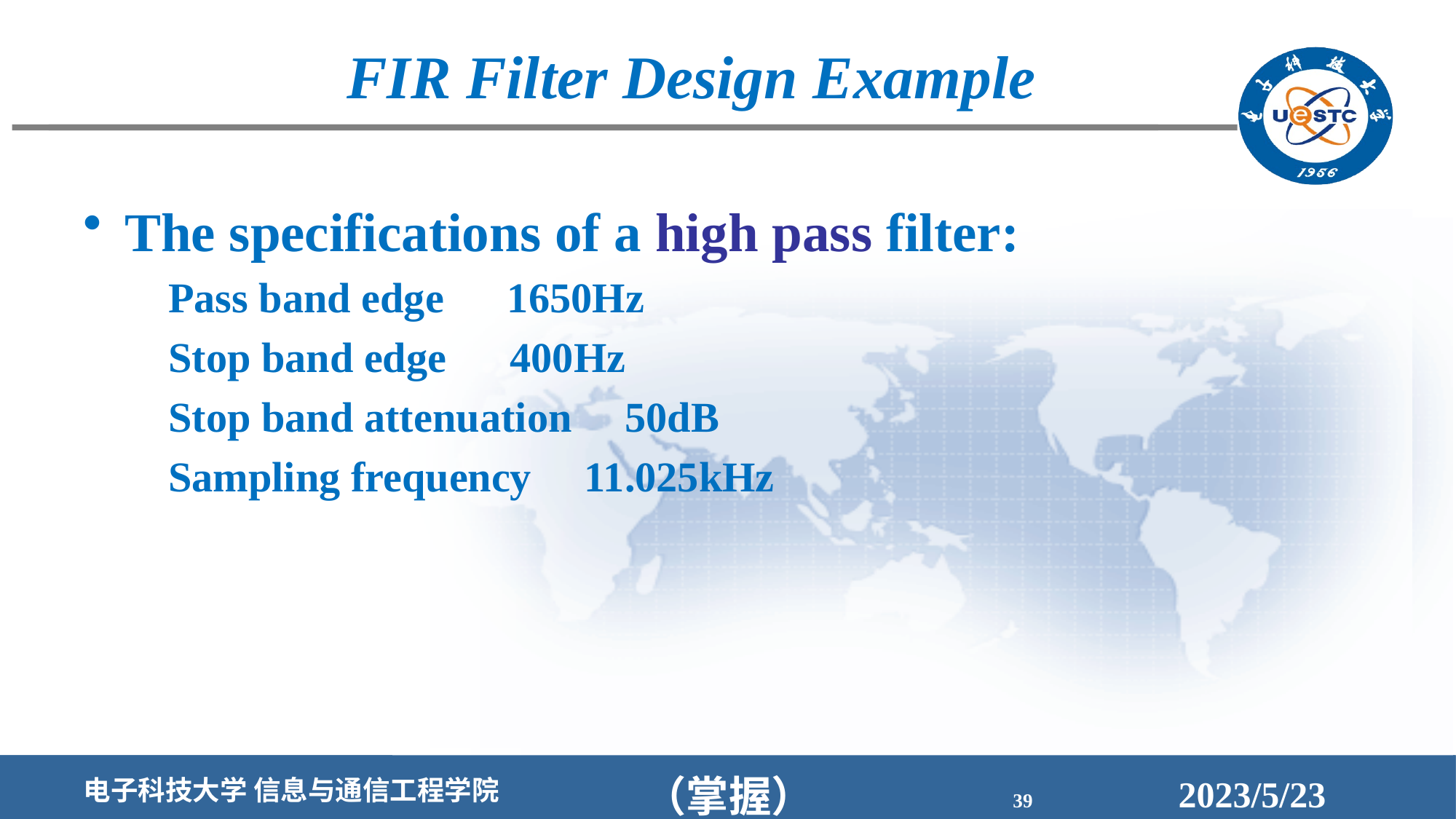

FIR Filter Design Example
The specifications of a high pass filter:
        Pass band edge      1650Hz
        Stop band edge      400Hz
        Stop band attenuation     50dB
        Sampling frequency     11.025kHz

（掌握）